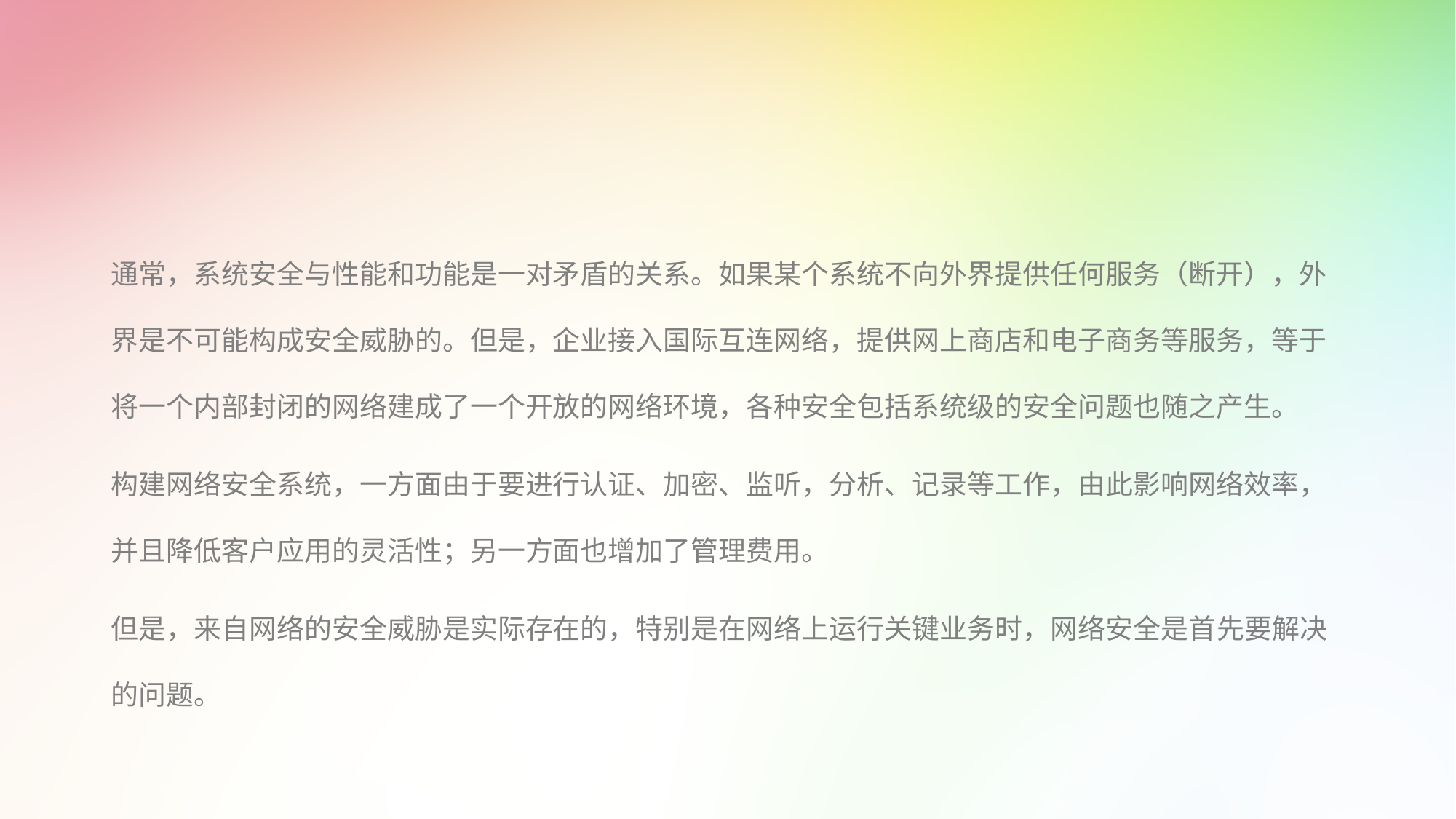

#
通常，系统安全与性能和功能是一对矛盾的关系。如果某个系统不向外界提供任何服务（断开），外界是不可能构成安全威胁的。但是，企业接入国际互连网络，提供网上商店和电子商务等服务，等于将一个内部封闭的网络建成了一个开放的网络环境，各种安全包括系统级的安全问题也随之产生。
构建网络安全系统，一方面由于要进行认证、加密、监听，分析、记录等工作，由此影响网络效率，并且降低客户应用的灵活性；另一方面也增加了管理费用。
但是，来自网络的安全威胁是实际存在的，特别是在网络上运行关键业务时，网络安全是首先要解决的问题。